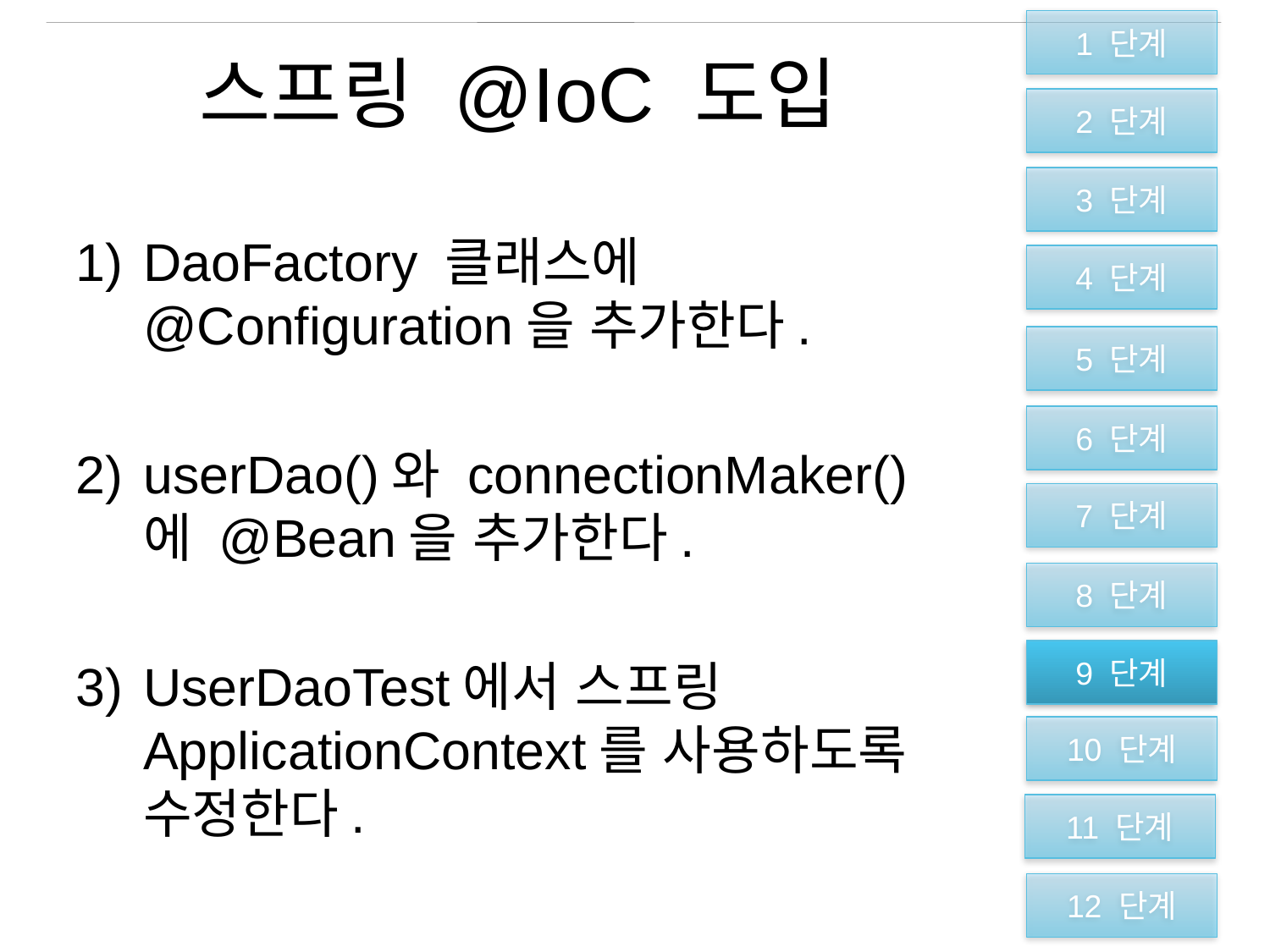

1 단계
2 단계
3 단계
4 단계
5 단계
6 단계
7 단계
8 단계
9 단계
10 단계
11 단계
12 단계
# 스프링 @IoC 도입
DaoFactory 클래스에 @Configuration을 추가한다.

userDao()와 connectionMaker()에 @Bean을 추가한다.

UserDaoTest에서 스프링 ApplicationContext를 사용하도록 수정한다.